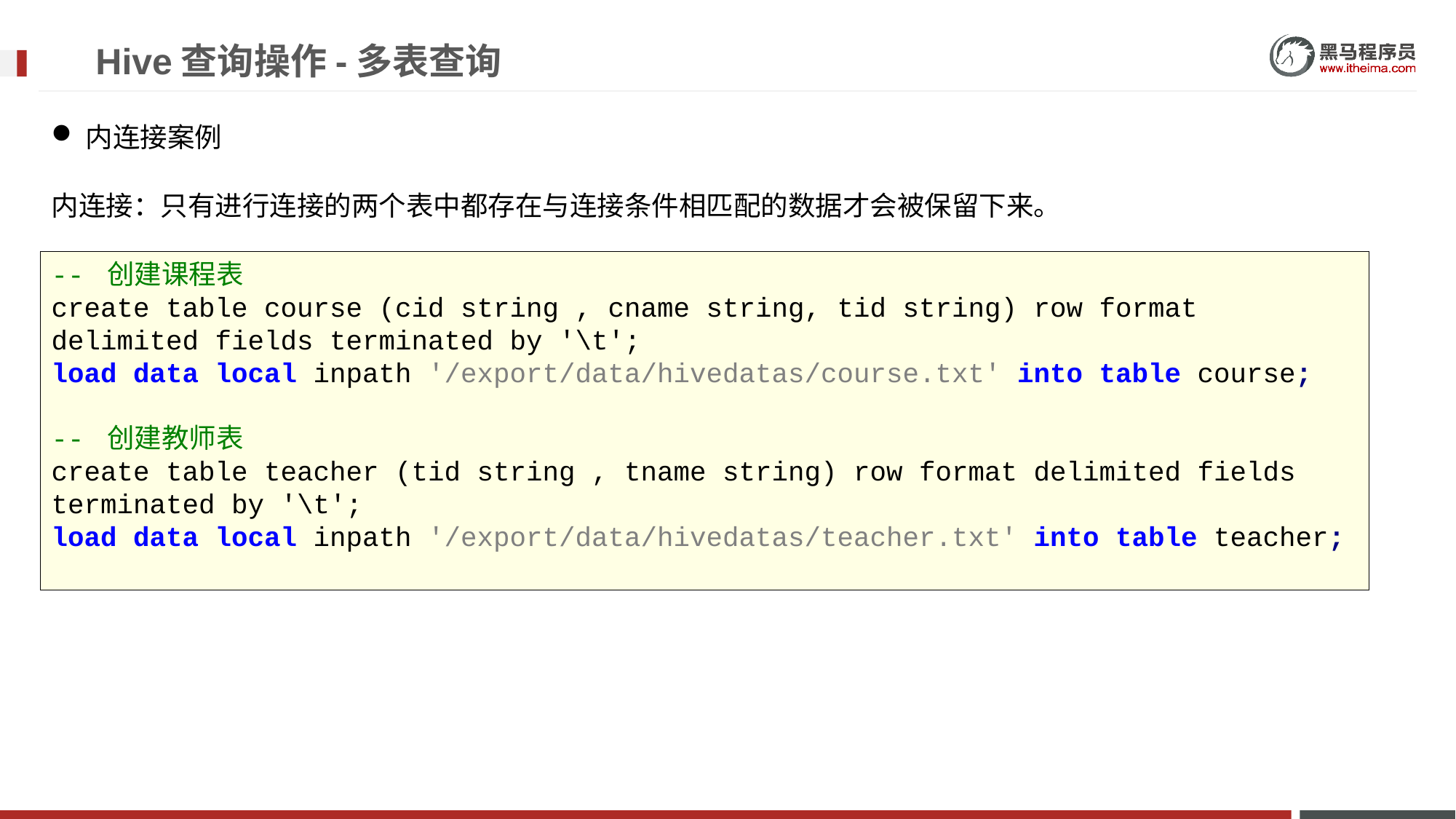

# Hive查询操作-多表查询
内连接案例
内连接：只有进行连接的两个表中都存在与连接条件相匹配的数据才会被保留下来。
-- 创建课程表
create table course (cid string , cname string, tid string) row format delimited fields terminated by '\t';
load data local inpath '/export/data/hivedatas/course.txt' into table course;

-- 创建教师表
create table teacher (tid string , tname string) row format delimited fields terminated by '\t';
load data local inpath '/export/data/hivedatas/teacher.txt' into table teacher;